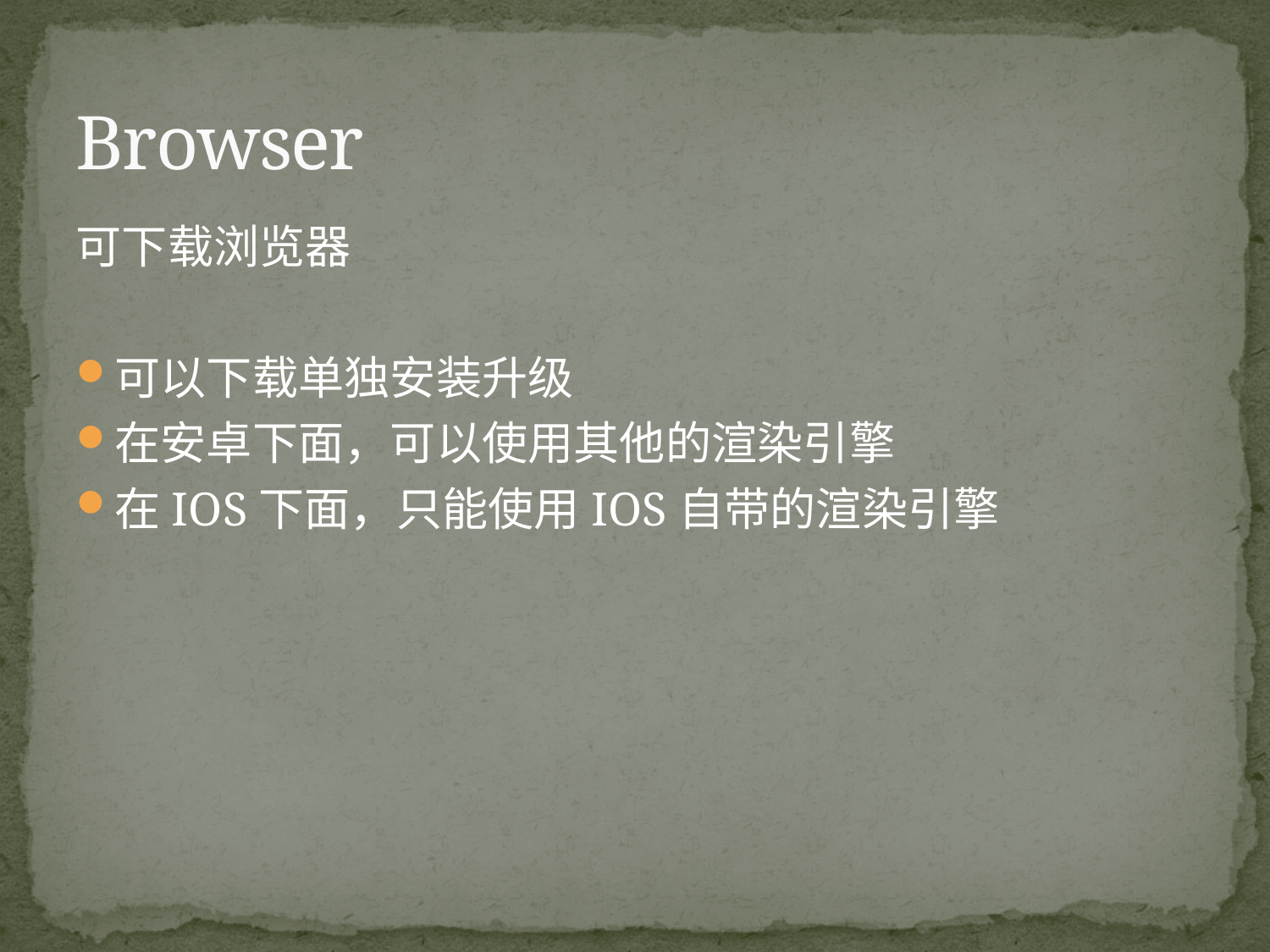

# Browser
可下载浏览器

可以下载单独安装升级
在安卓下面，可以使用其他的渲染引擎
在IOS下面，只能使用IOS自带的渲染引擎